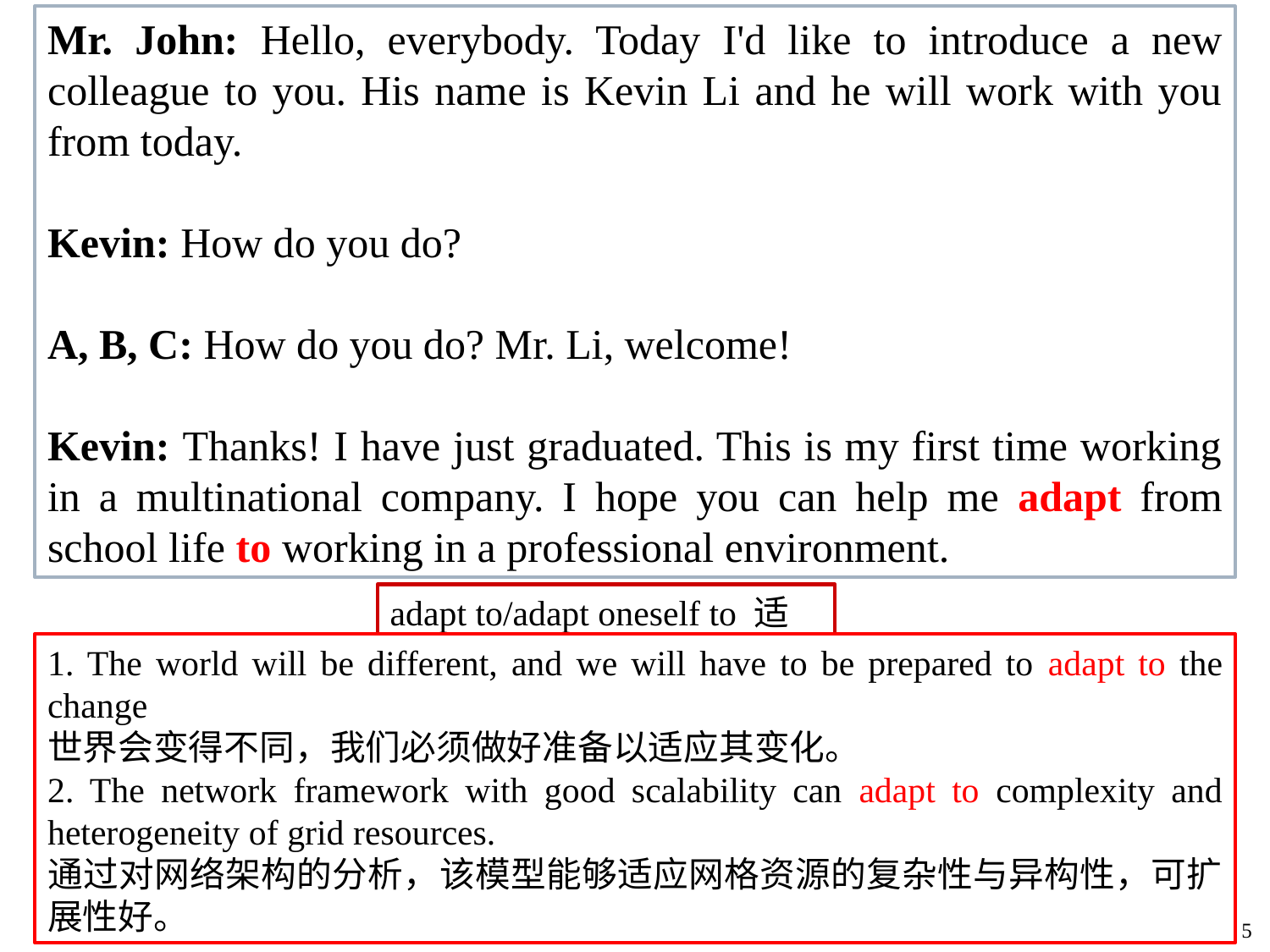

Mr. John: Hello, everybody. Today I'd like to introduce a new colleague to you. His name is Kevin Li and he will work with you from today.

Kevin: How do you do?

A, B, C: How do you do? Mr. Li, welcome!

Kevin: Thanks! I have just graduated. This is my first time working in a multinational company. I hope you can help me adapt from school life to working in a professional environment.
adapt to/adapt oneself to 适应
1. The world will be different, and we will have to be prepared to adapt to the change
世界会变得不同，我们必须做好准备以适应其变化。
2. The network framework with good scalability can adapt to complexity and heterogeneity of grid resources.
通过对网络架构的分析，该模型能够适应网格资源的复杂性与异构性，可扩展性好。
5